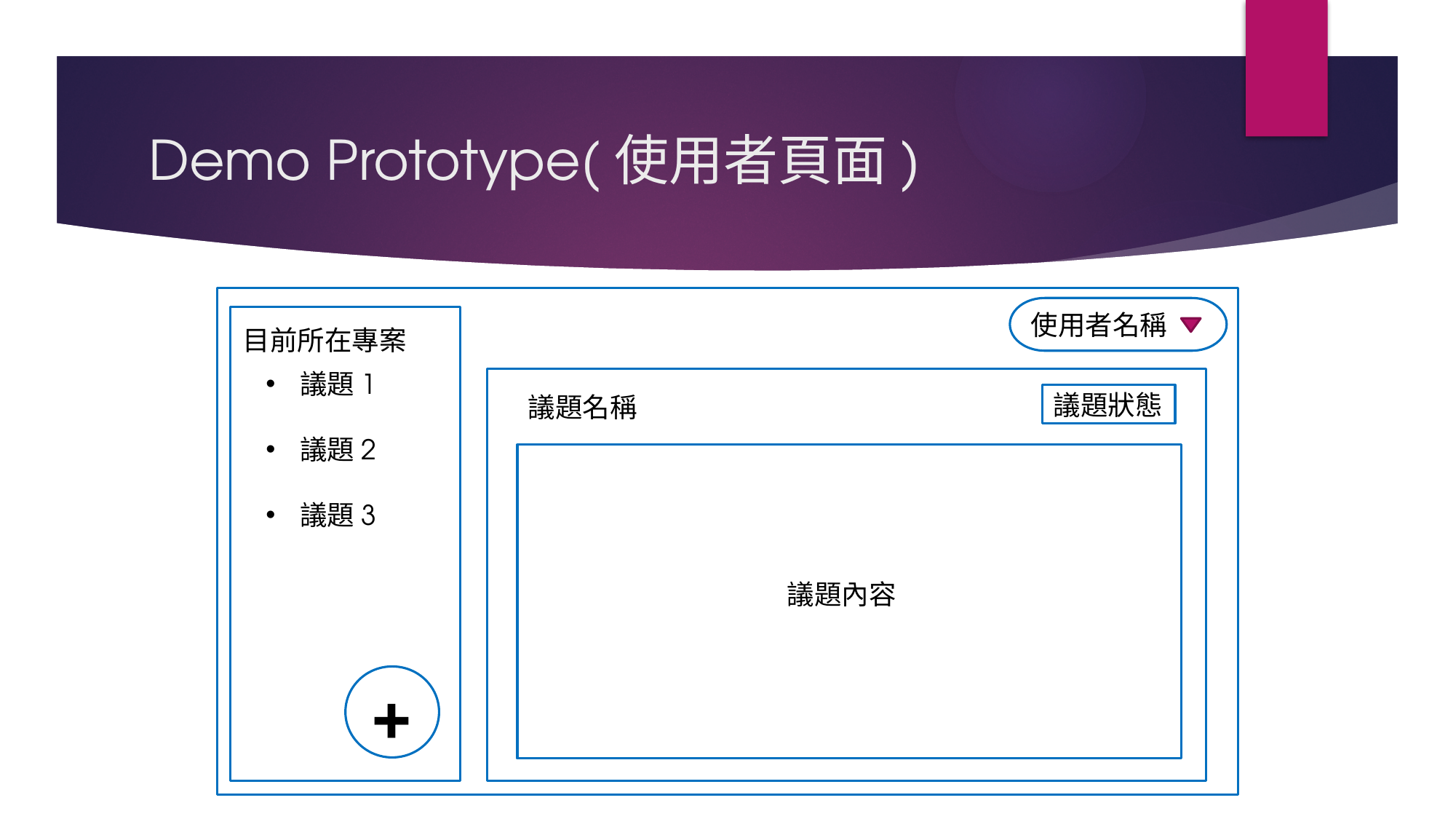

# Demo Prototype(使用者頁面)

使用者名稱

目前所在專案

議題1

議題2

議題3

議題名稱
議題狀態

議題內容
+